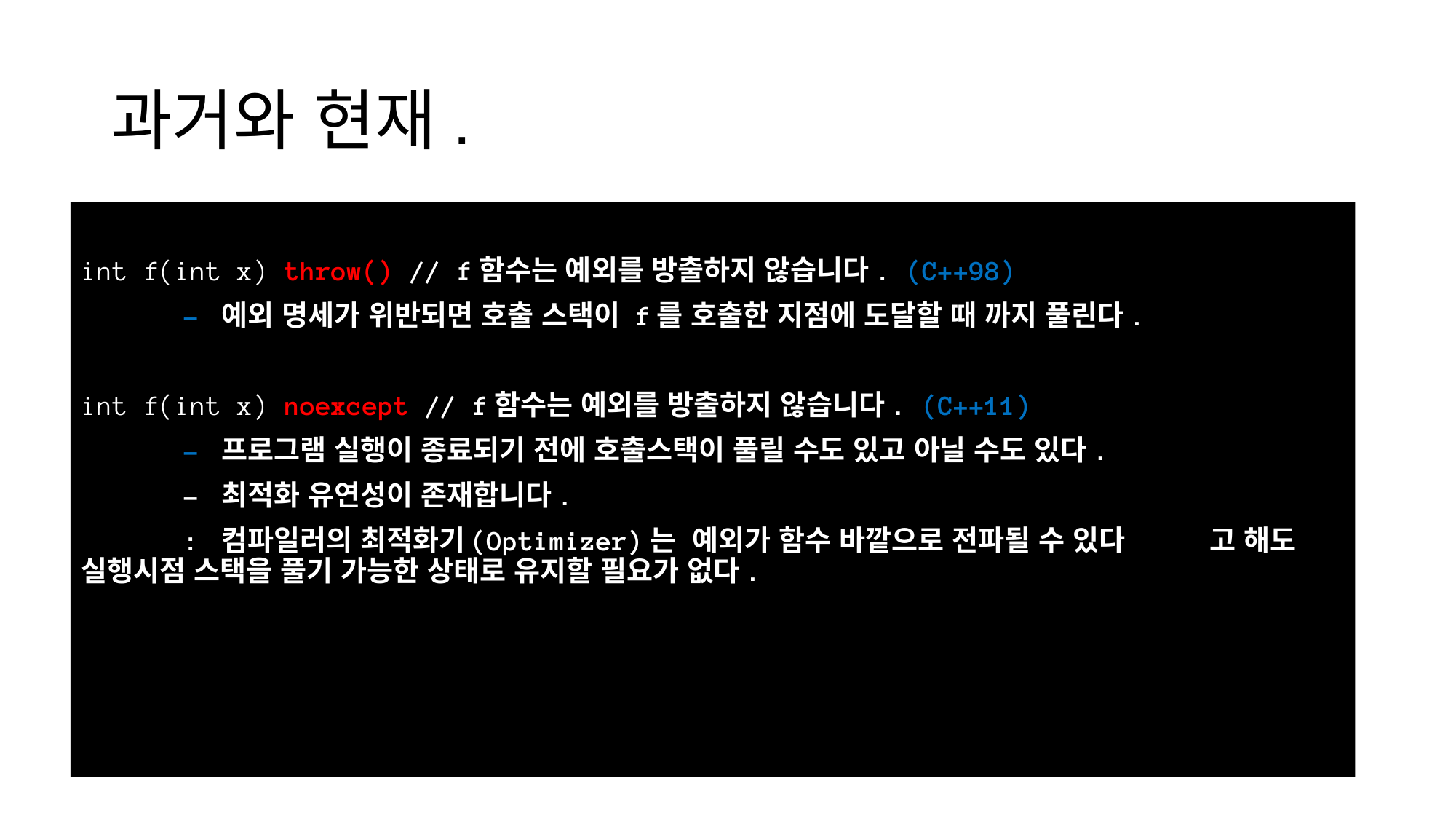

# 과거와 현재.

int f(int x) throw() // f함수는 예외를 방출하지 않습니다. (C++98)
	- 예외 명세가 위반되면 호출 스택이 f를 호출한 지점에 도달할 때 까지 풀린다.

int f(int x) noexcept // f함수는 예외를 방출하지 않습니다. (C++11)
	- 프로그램 실행이 종료되기 전에 호출스택이 풀릴 수도 있고 아닐 수도 있다.
	- 최적화 유연성이 존재합니다.
		: 컴파일러의 최적화기(Optimizer)는  예외가 함수 바깥으로 전파될 수 있다		고 해도 실행시점 스택을 풀기 가능한 상태로 유지할 필요가 없다.